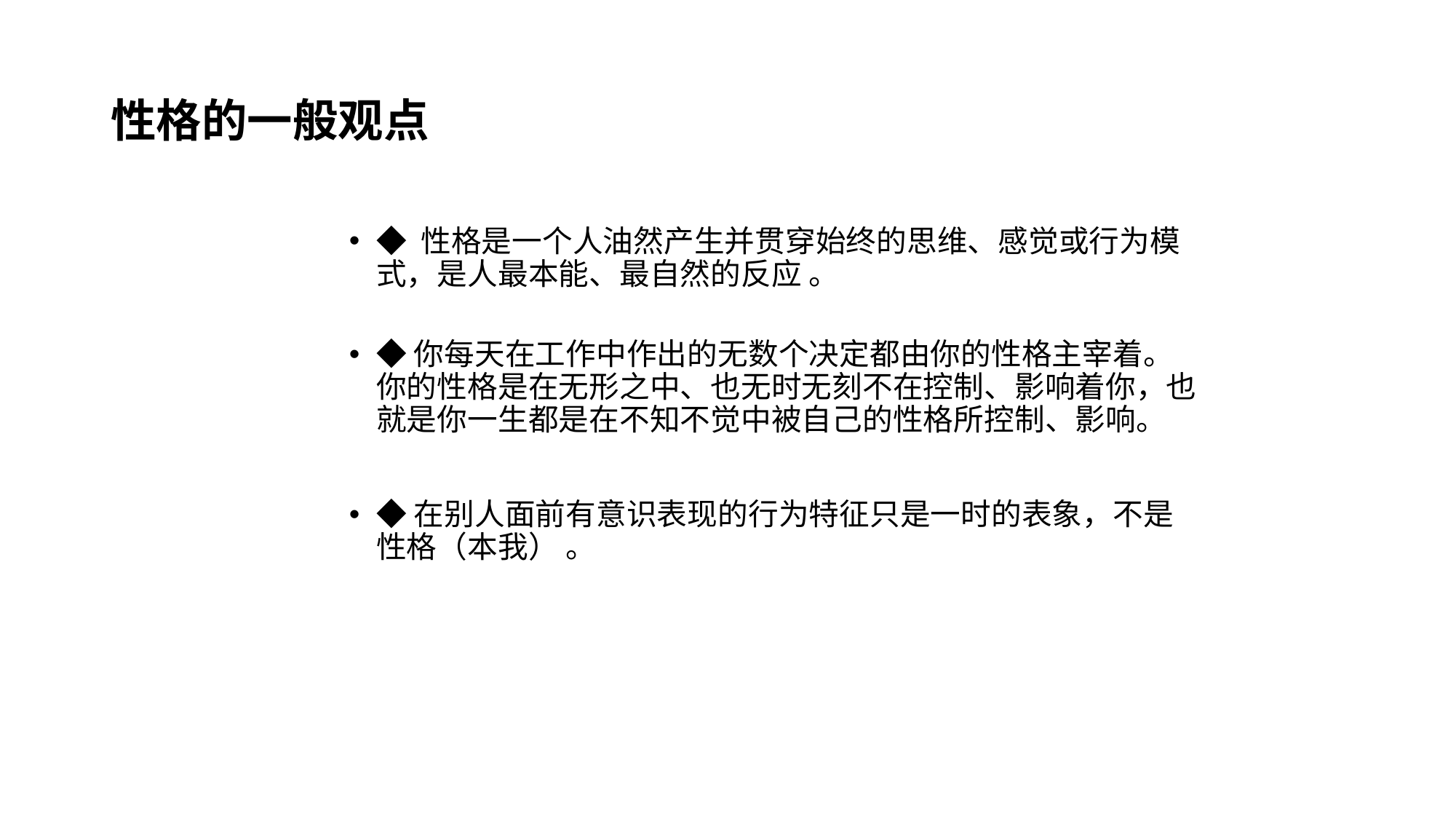

# 性格的一般观点
◆ 性格是一个人油然产生并贯穿始终的思维、感觉或行为模式，是人最本能、最自然的反应 。

◆你每天在工作中作出的无数个决定都由你的性格主宰着。你的性格是在无形之中、也无时无刻不在控制、影响着你，也就是你一生都是在不知不觉中被自己的性格所控制、影响。

◆在别人面前有意识表现的行为特征只是一时的表象，不是性格（本我） 。